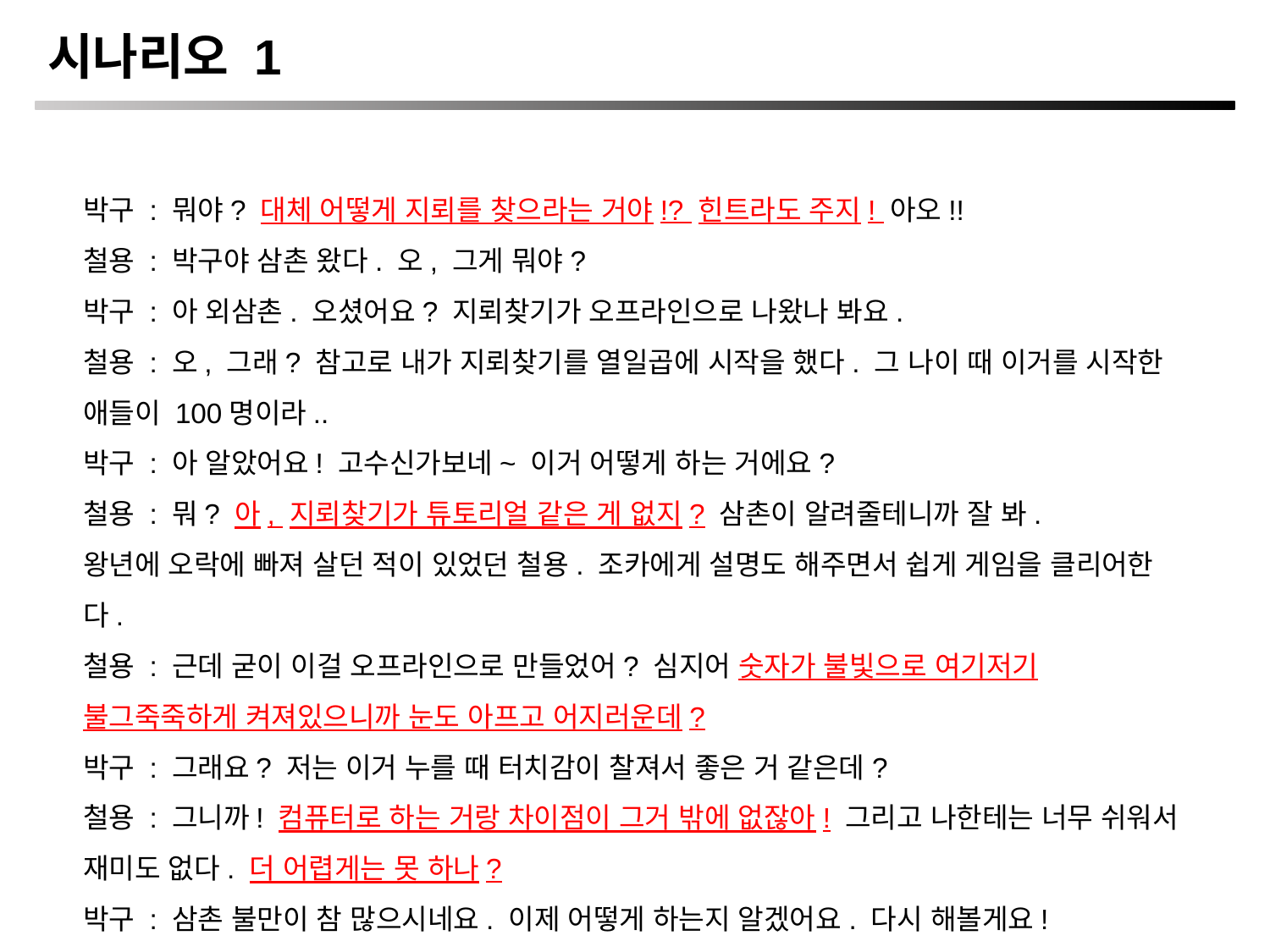

시나리오 1
박구 : 뭐야? 대체 어떻게 지뢰를 찾으라는 거야!? 힌트라도 주지! 아오!!
철용 : 박구야 삼촌 왔다. 오, 그게 뭐야?
박구 : 아 외삼촌. 오셨어요? 지뢰찾기가 오프라인으로 나왔나 봐요.
철용 : 오, 그래? 참고로 내가 지뢰찾기를 열일곱에 시작을 했다. 그 나이 때 이거를 시작한 애들이 100명이라..
박구 : 아 알았어요! 고수신가보네~ 이거 어떻게 하는 거에요?
철용 : 뭐? 아, 지뢰찾기가 튜토리얼 같은 게 없지? 삼촌이 알려줄테니까 잘 봐.
왕년에 오락에 빠져 살던 적이 있었던 철용. 조카에게 설명도 해주면서 쉽게 게임을 클리어한다.
철용 : 근데 굳이 이걸 오프라인으로 만들었어? 심지어 숫자가 불빛으로 여기저기 불그죽죽하게 켜져있으니까 눈도 아프고 어지러운데?
박구 : 그래요? 저는 이거 누를 때 터치감이 찰져서 좋은 거 같은데?
철용 : 그니까! 컴퓨터로 하는 거랑 차이점이 그거 밖에 없잖아! 그리고 나한테는 너무 쉬워서 재미도 없다. 더 어렵게는 못 하나?
박구 : 삼촌 불만이 참 많으시네요. 이제 어떻게 하는지 알겠어요. 다시 해볼게요!